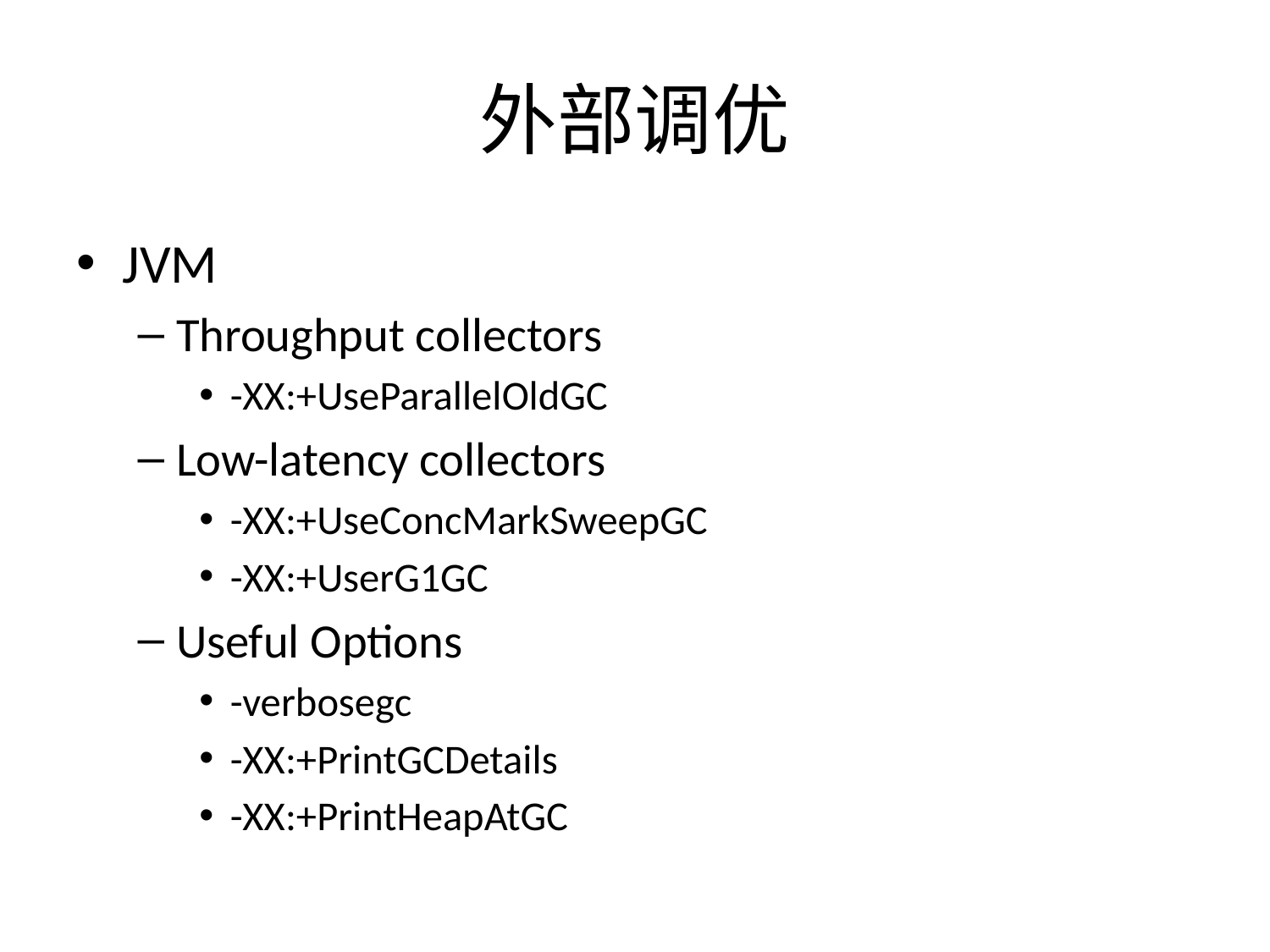

# 外部调优
JVM
Throughput collectors
-XX:+UseParallelOldGC
Low-latency collectors
-XX:+UseConcMarkSweepGC
-XX:+UserG1GC
Useful Options
-verbosegc
-XX:+PrintGCDetails
-XX:+PrintHeapAtGC